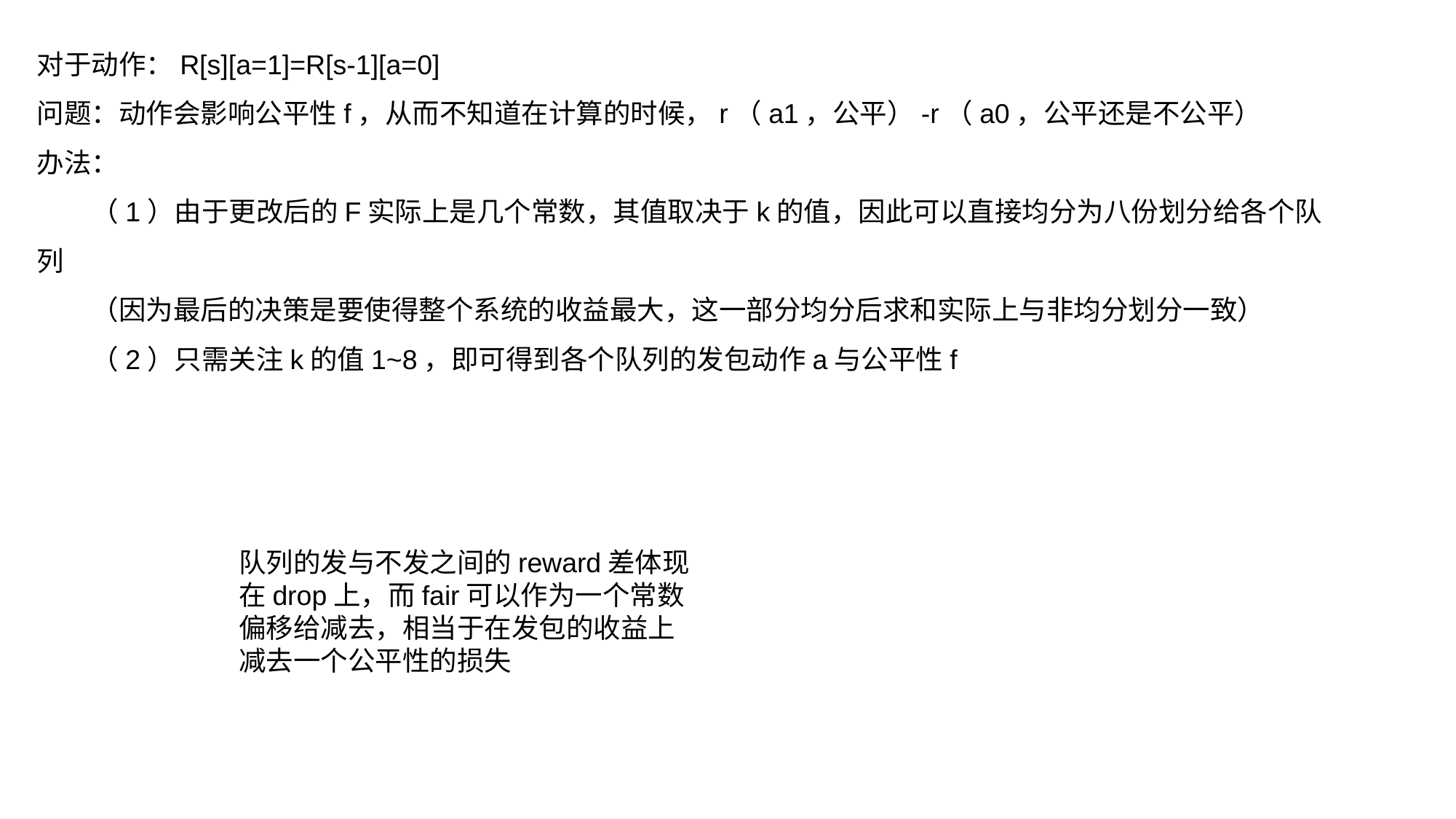

对于动作：R[s][a=1]=R[s-1][a=0]
问题：动作会影响公平性f，从而不知道在计算的时候，r（a1，公平）-r（a0，公平还是不公平）
办法：
（1）由于更改后的F实际上是几个常数，其值取决于k的值，因此可以直接均分为八份划分给各个队列
（因为最后的决策是要使得整个系统的收益最大，这一部分均分后求和实际上与非均分划分一致）
（2）只需关注k的值1~8，即可得到各个队列的发包动作a与公平性f
队列的发与不发之间的reward差体现在drop上，而fair可以作为一个常数偏移给减去，相当于在发包的收益上减去一个公平性的损失